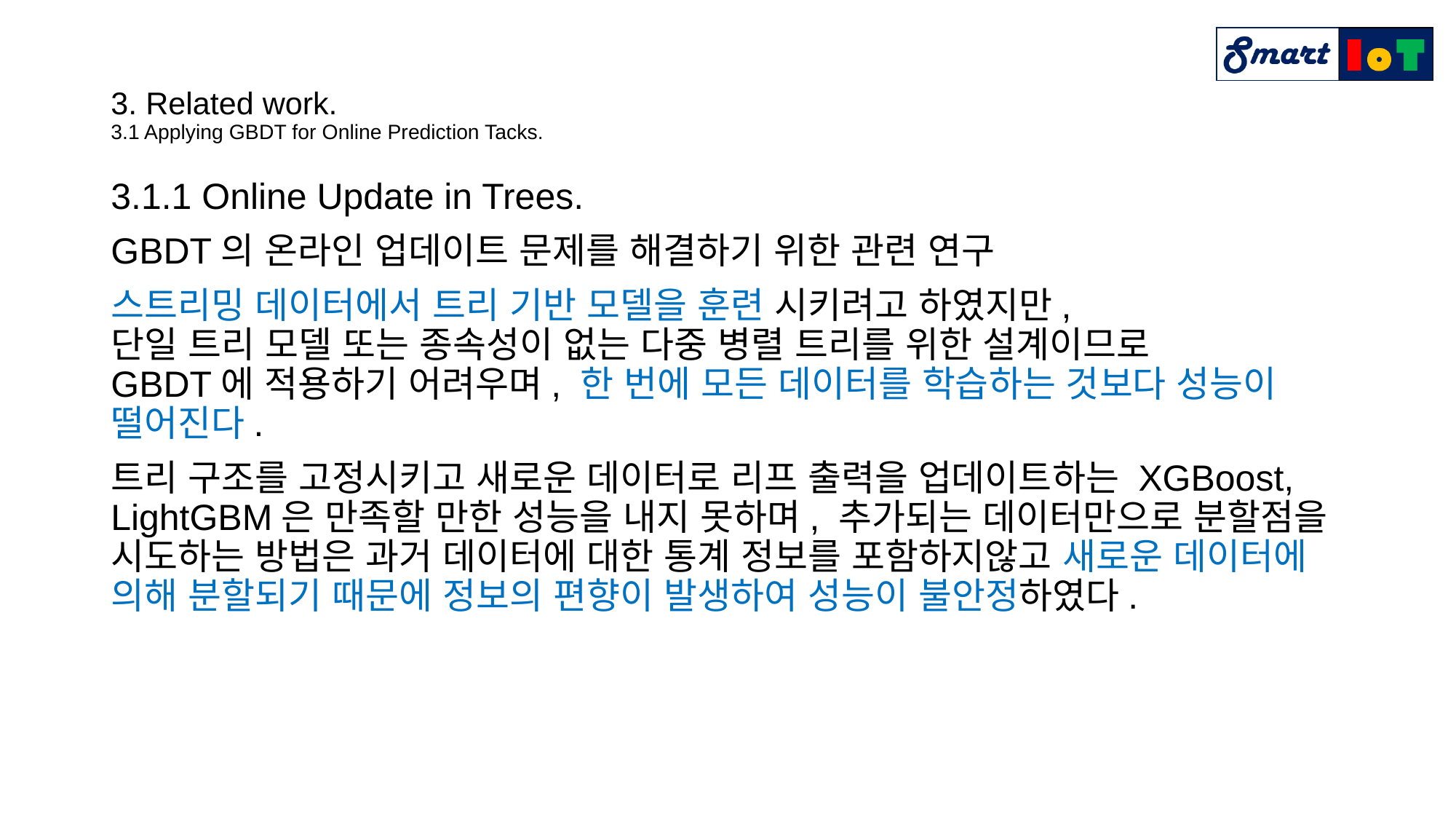

# 3. Related work. 3.1 Applying GBDT for Online Prediction Tacks.
3.1.1 Online Update in Trees.
GBDT의 온라인 업데이트 문제를 해결하기 위한 관련 연구
스트리밍 데이터에서 트리 기반 모델을 훈련 시키려고 하였지만,
단일 트리 모델 또는 종속성이 없는 다중 병렬 트리를 위한 설계이므로
GBDT에 적용하기 어려우며, 한 번에 모든 데이터를 학습하는 것보다 성능이 떨어진다.
트리 구조를 고정시키고 새로운 데이터로 리프 출력을 업데이트하는 XGBoost, LightGBM은 만족할 만한 성능을 내지 못하며, 추가되는 데이터만으로 분할점을 시도하는 방법은 과거 데이터에 대한 통계 정보를 포함하지않고 새로운 데이터에 의해 분할되기 때문에 정보의 편향이 발생하여 성능이 불안정하였다.